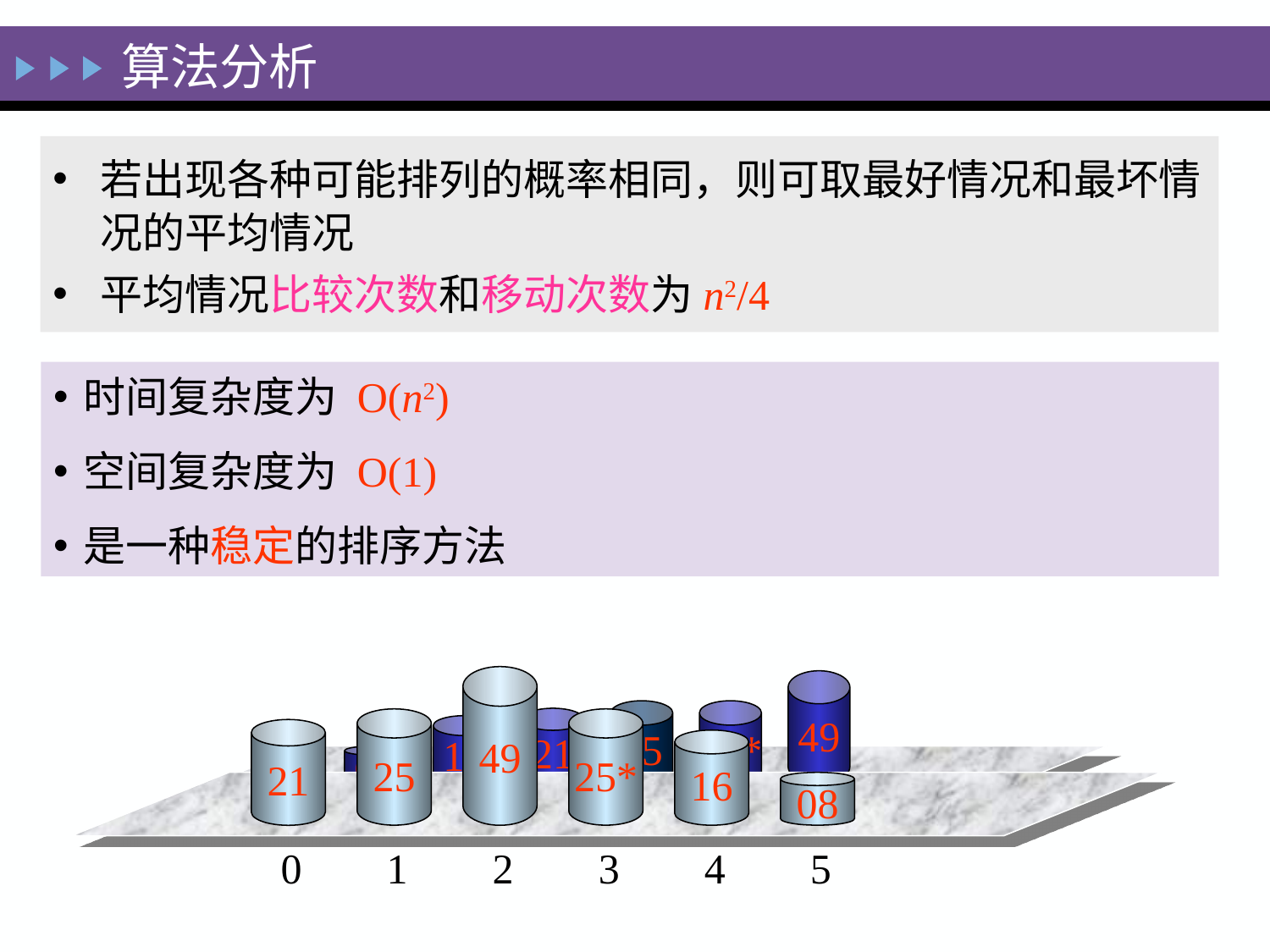

算法分析
若出现各种可能排列的概率相同，则可取最好情况和最坏情况的平均情况
平均情况比较次数和移动次数为n2/4
时间复杂度为 O(n2)
空间复杂度为 O(1)
是一种稳定的排序方法
49
25
25*
21
16

08
0        1        2        3        4        5
49
25
25*
21
16

08